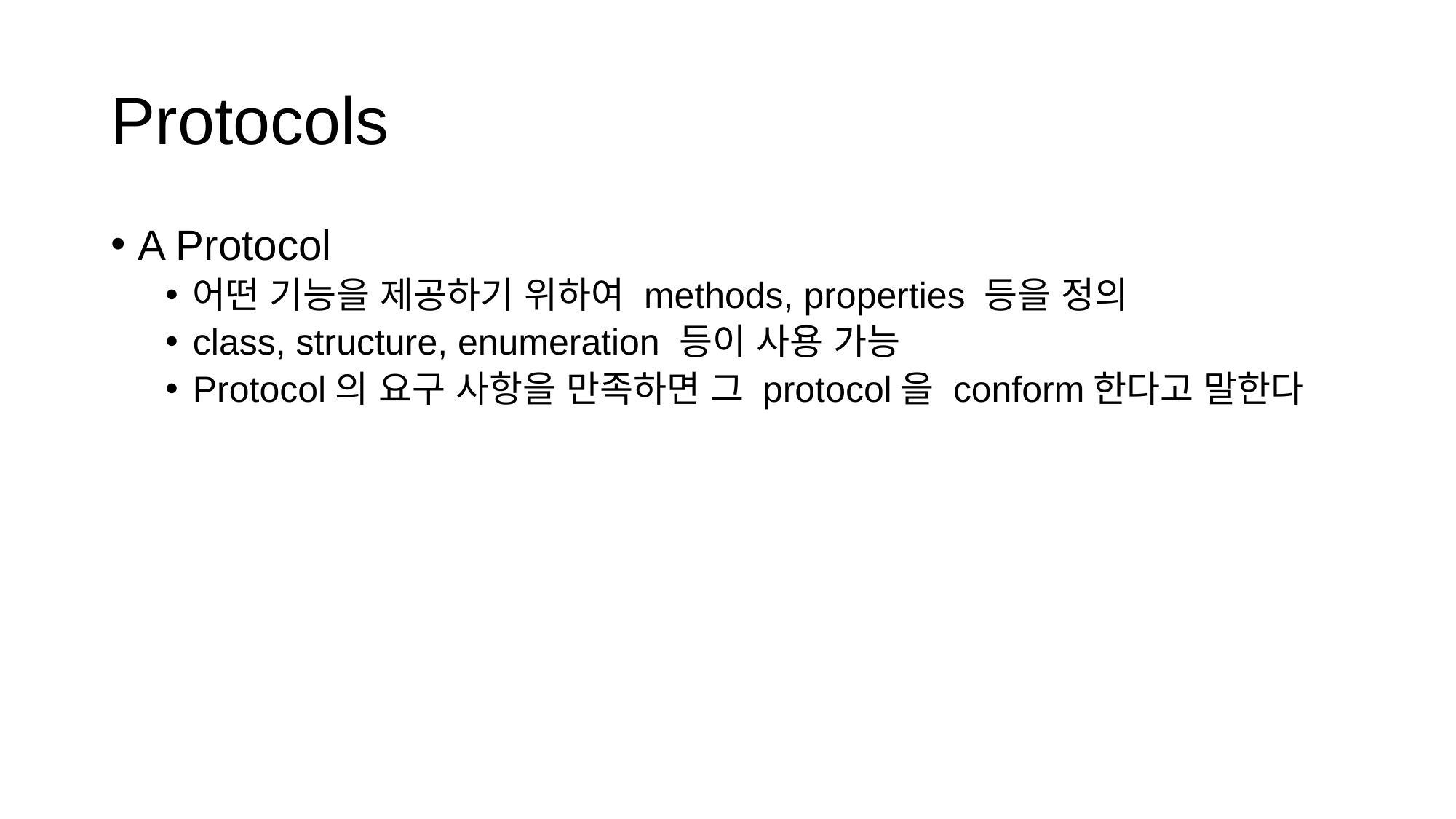

# Protocols
A Protocol
어떤 기능을 제공하기 위하여 methods, properties 등을 정의
class, structure, enumeration 등이 사용 가능
Protocol의 요구 사항을 만족하면 그 protocol을 conform한다고 말한다